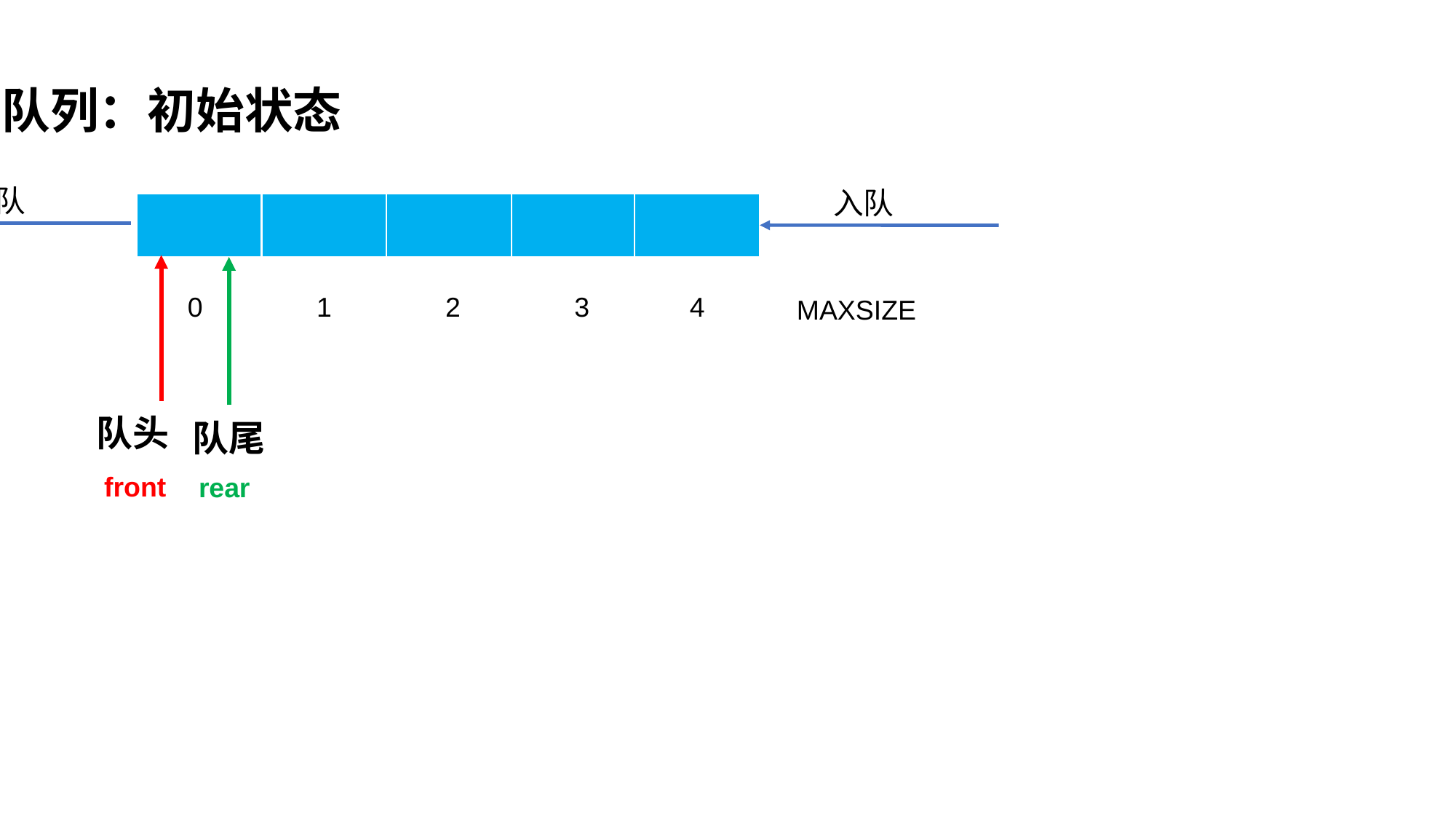

顺序队列：初始状态
出队
入队

0
1
2
3
4
MAXSIZE
队头
队尾
front
rear